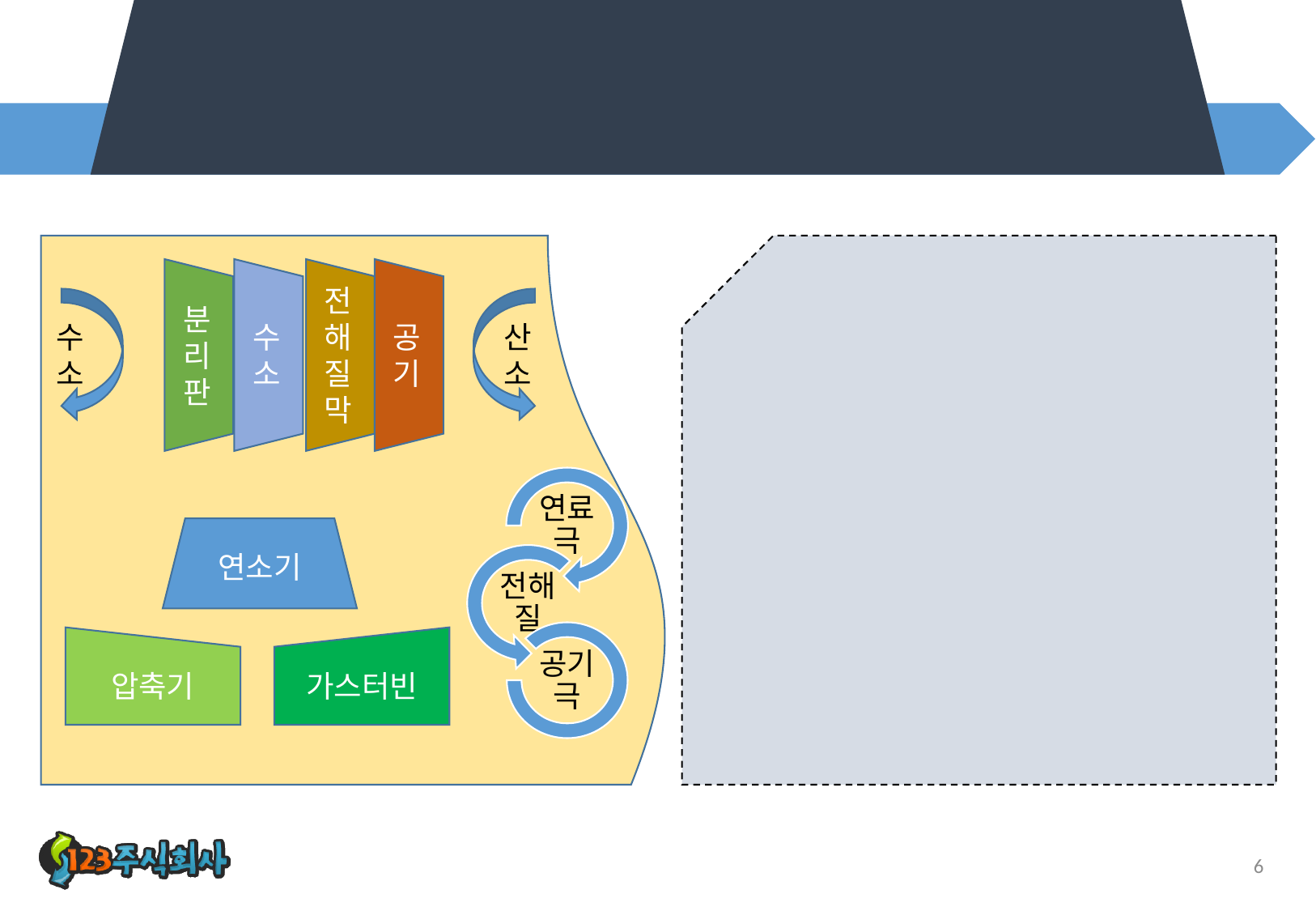

#

수
소
산
소
분리판
수소
전해질막
공기
연료
극
전해
질
공기
극
연소기
가스터빈
압축기
6